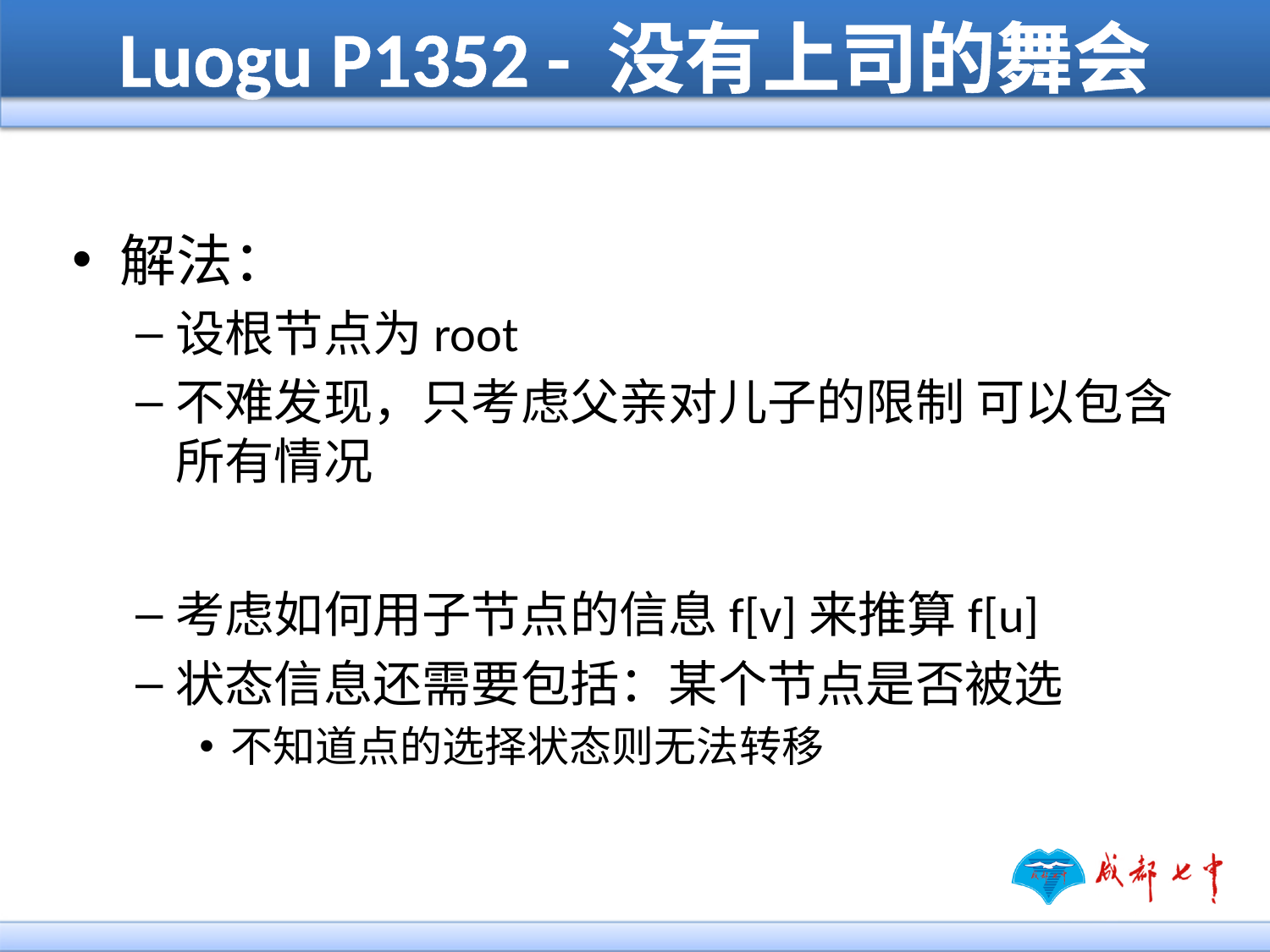

# Luogu P1352 - 没有上司的舞会
解法：
设根节点为root
不难发现，只考虑父亲对儿子的限制 可以包含所有情况

考虑如何用子节点的信息f[v]来推算f[u]
状态信息还需要包括：某个节点是否被选
不知道点的选择状态则无法转移